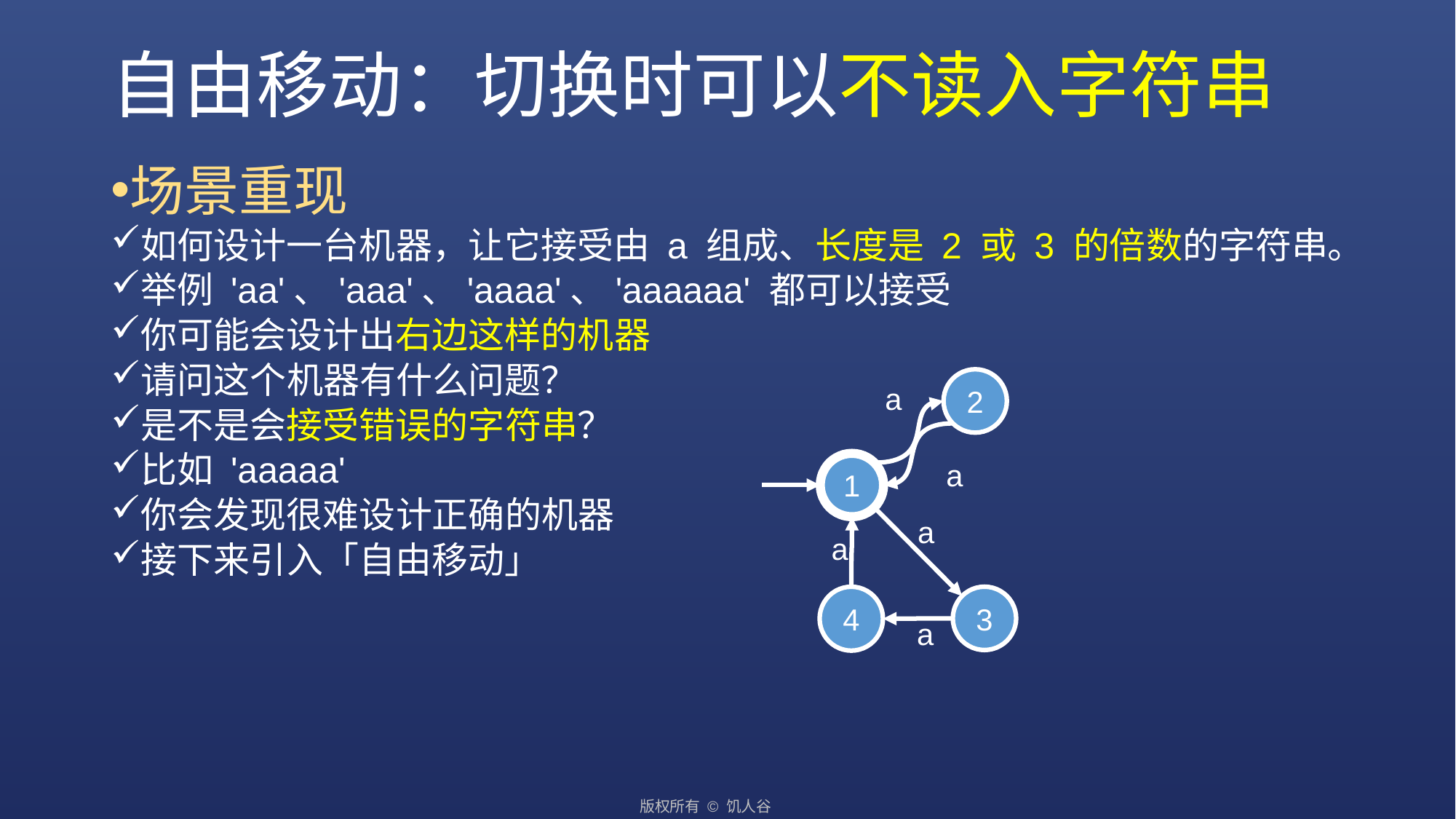

# 自由移动：切换时可以不读入字符串
场景重现
如何设计一台机器，让它接受由 a 组成、长度是 2 或 3 的倍数的字符串。
举例 'aa'、'aaa'、'aaaa'、'aaaaaa' 都可以接受
你可能会设计出右边这样的机器
请问这个机器有什么问题？
是不是会接受错误的字符串？
比如 'aaaaa'
你会发现很难设计正确的机器
接下来引入「自由移动」
2
a
a
1
a
a
4
3
a